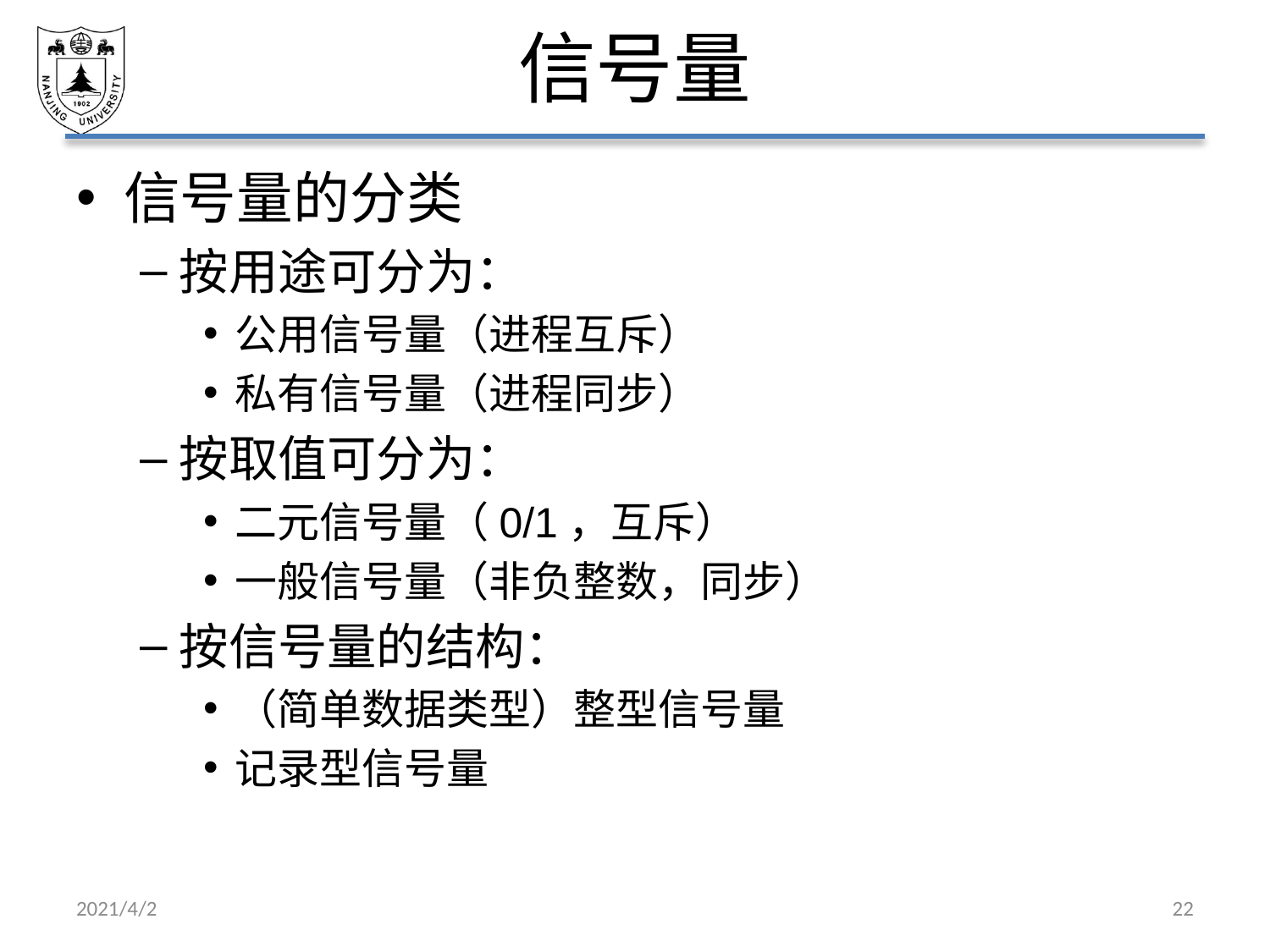

# 信号量
信号量的分类
按用途可分为：
公用信号量（进程互斥）
私有信号量（进程同步）
按取值可分为：
二元信号量（0/1，互斥）
一般信号量（非负整数，同步）
按信号量的结构：
（简单数据类型）整型信号量
记录型信号量

2021/4/2
22